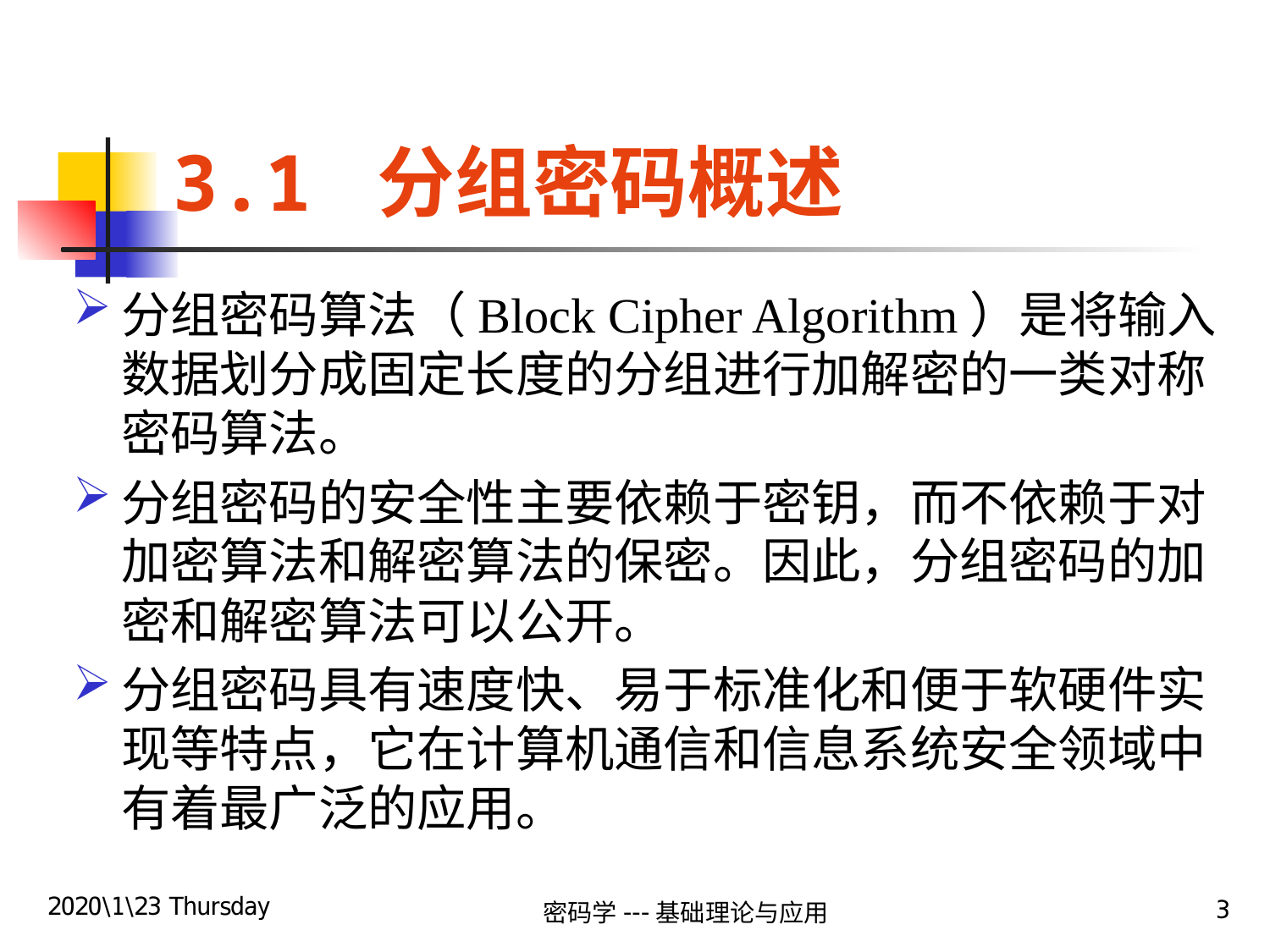

# 3.1 分组密码概述
分组密码算法（Block Cipher Algorithm）是将输入数据划分成固定长度的分组进行加解密的一类对称密码算法。
分组密码的安全性主要依赖于密钥，而不依赖于对加密算法和解密算法的保密。因此，分组密码的加密和解密算法可以公开。
分组密码具有速度快、易于标准化和便于软硬件实现等特点，它在计算机通信和信息系统安全领域中有着最广泛的应用。
2020\1\23 Thursday
3
密码学---基础理论与应用